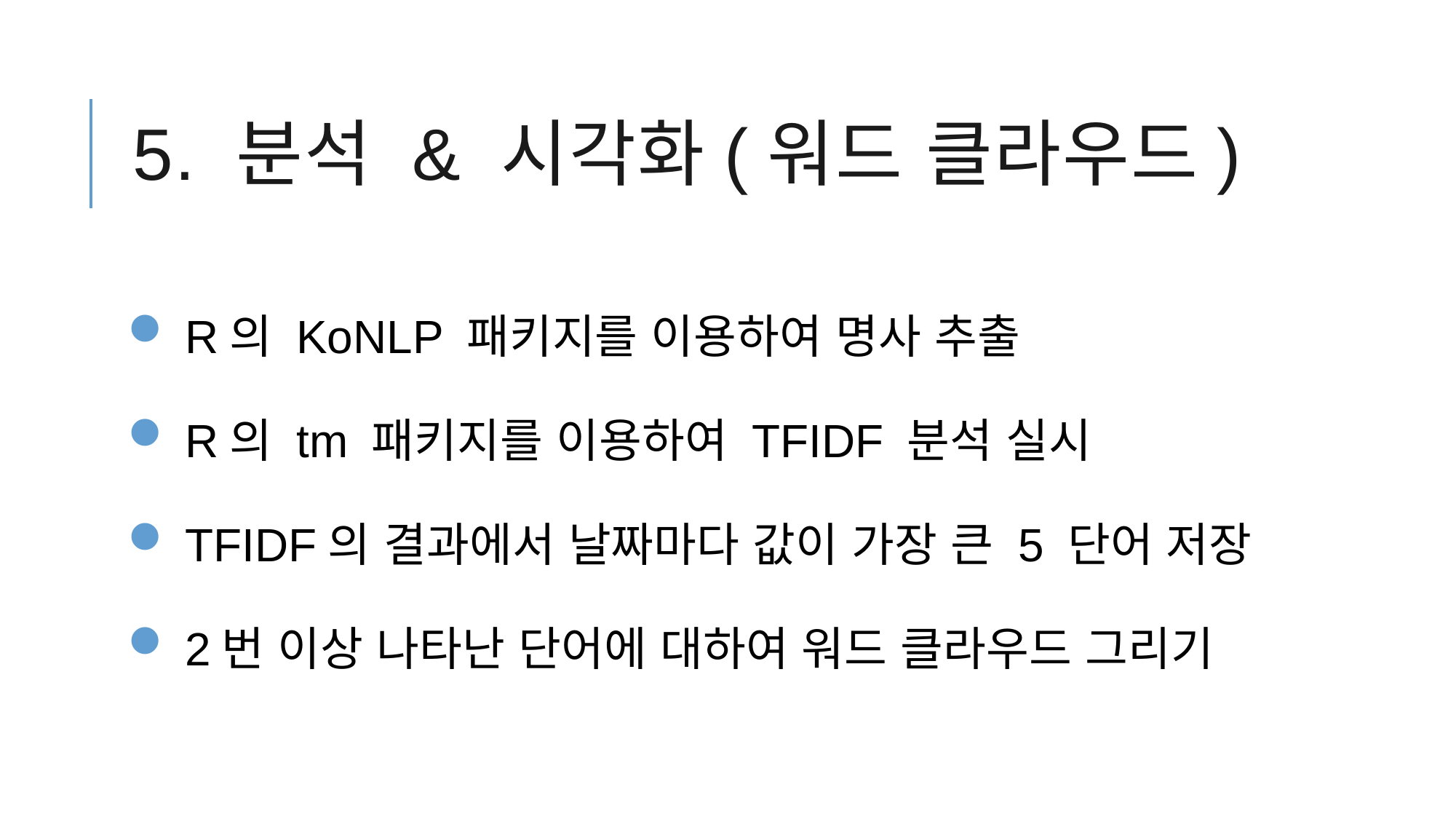

# 5. 분석 & 시각화(워드 클라우드)
 R의 KoNLP 패키지를 이용하여 명사 추출
 R의 tm 패키지를 이용하여 TFIDF 분석 실시
 TFIDF의 결과에서 날짜마다 값이 가장 큰 5 단어 저장
 2번 이상 나타난 단어에 대하여 워드 클라우드 그리기